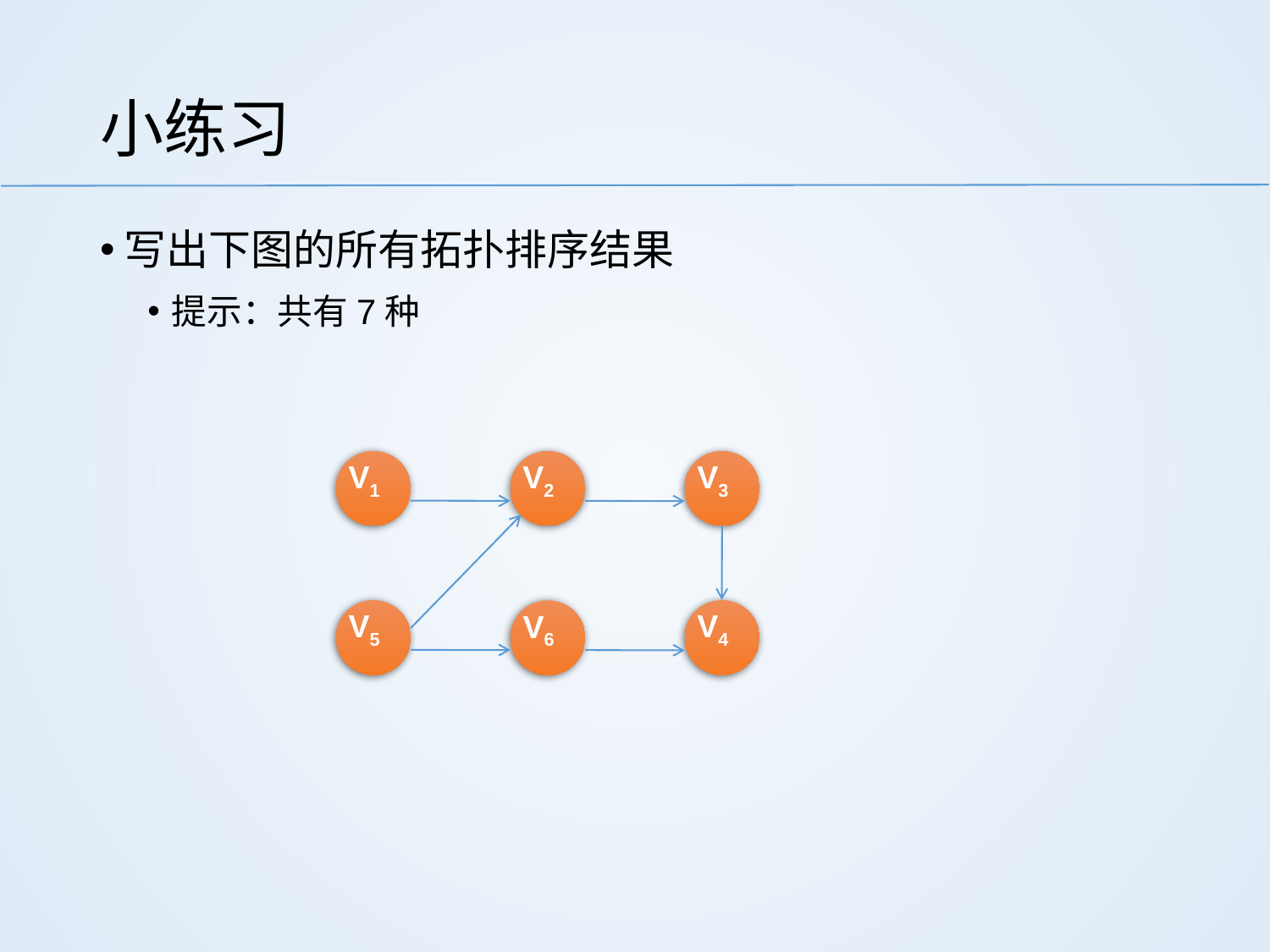

# 小练习
写出下图的所有拓扑排序结果
提示：共有7种
V1

V2

V3

V5

V4

V6

18